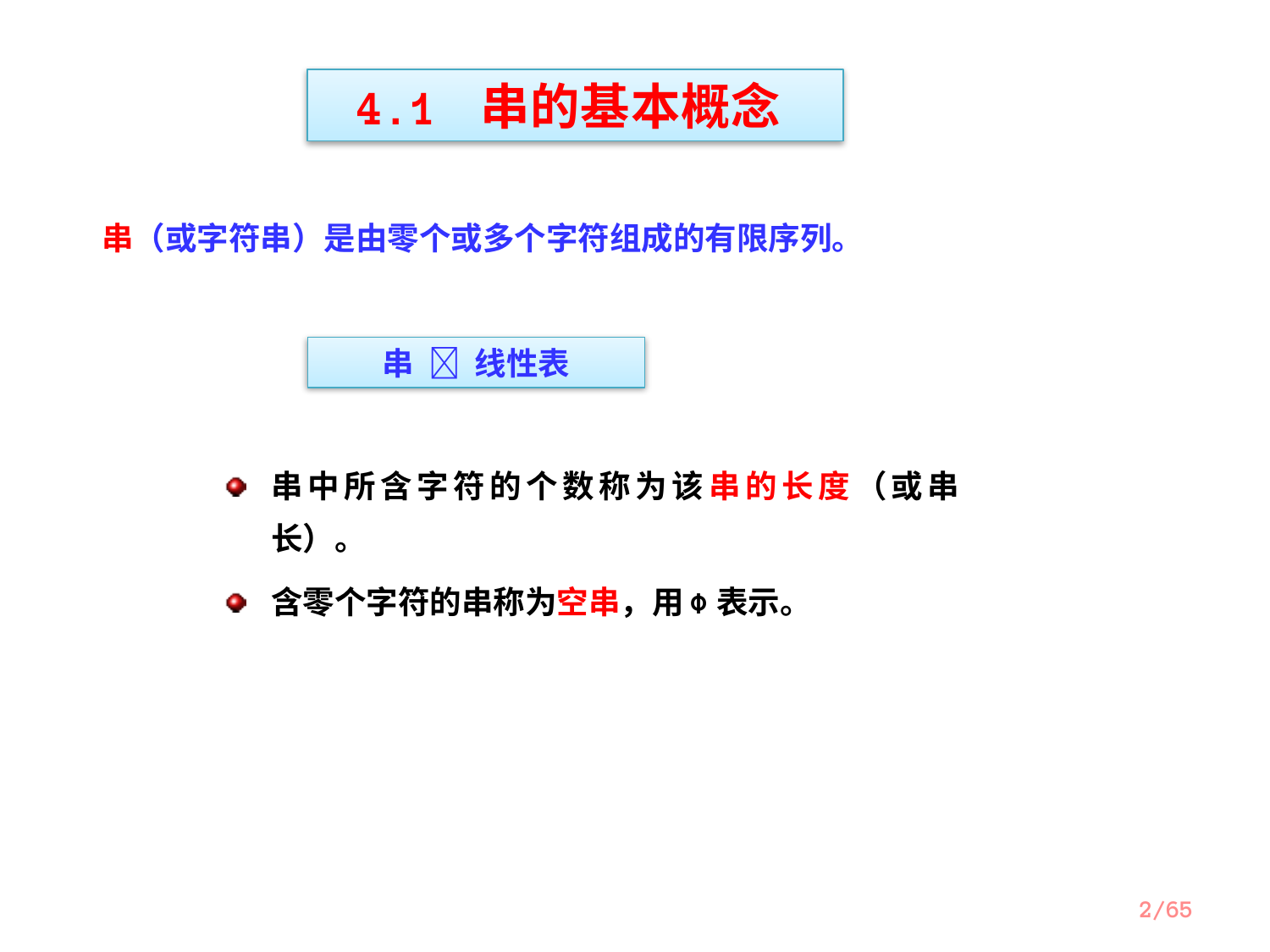

4.1 串的基本概念
串（或字符串）是由零个或多个字符组成的有限序列。
串  ⊂  线性表
串中所含字符的个数称为该串的长度（或串长）。
含零个字符的串称为空串，用Ф表示。
2/65